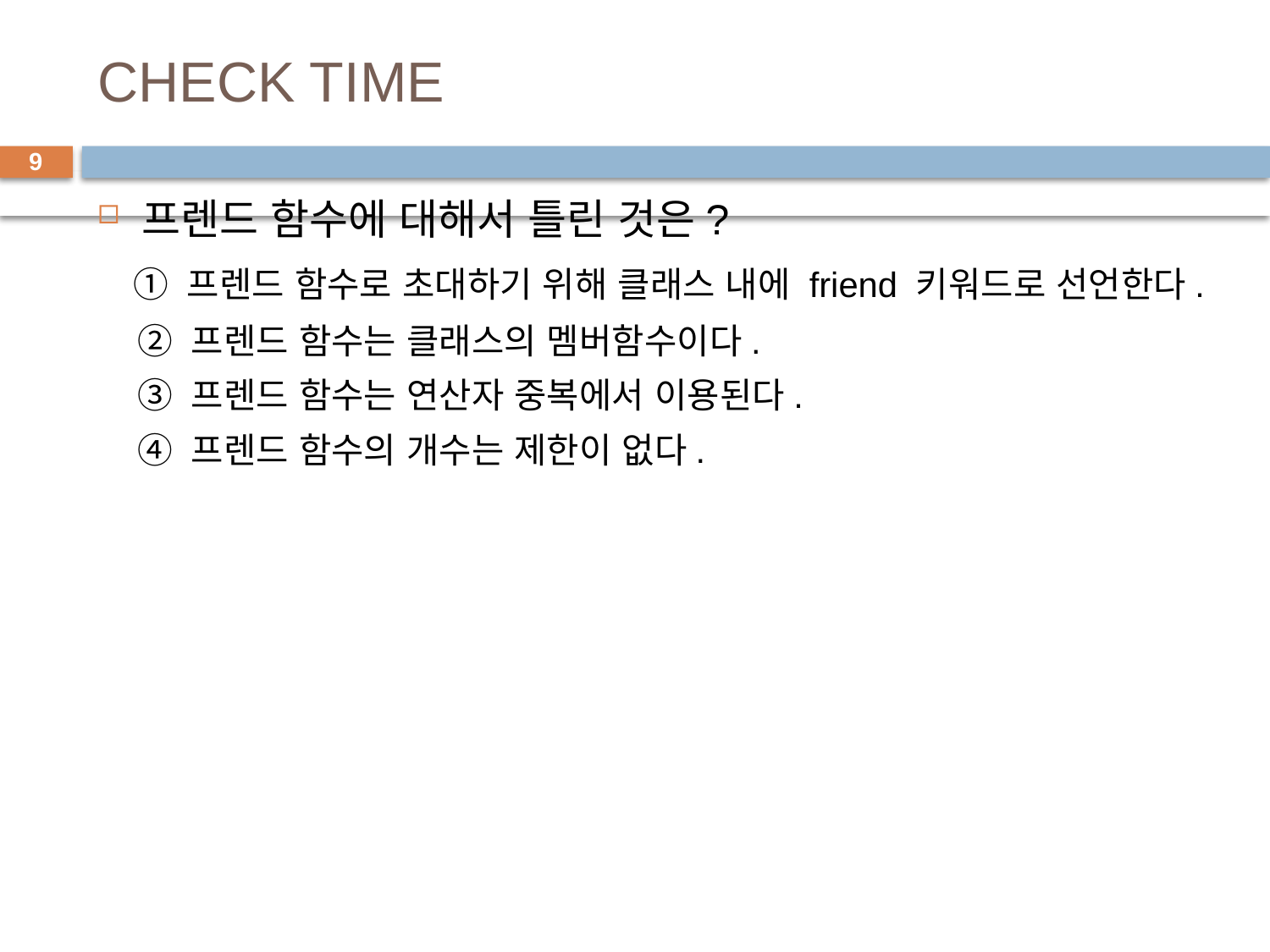

# CHECK TIME
9
프렌드 함수에 대해서 틀린 것은?
   ① 프렌드 함수로 초대하기 위해 클래스 내에 friend 키워드로 선언한다.
    ② 프렌드 함수는 클래스의 멤버함수이다.
    ③ 프렌드 함수는 연산자 중복에서 이용된다.
    ④ 프렌드 함수의 개수는 제한이 없다.